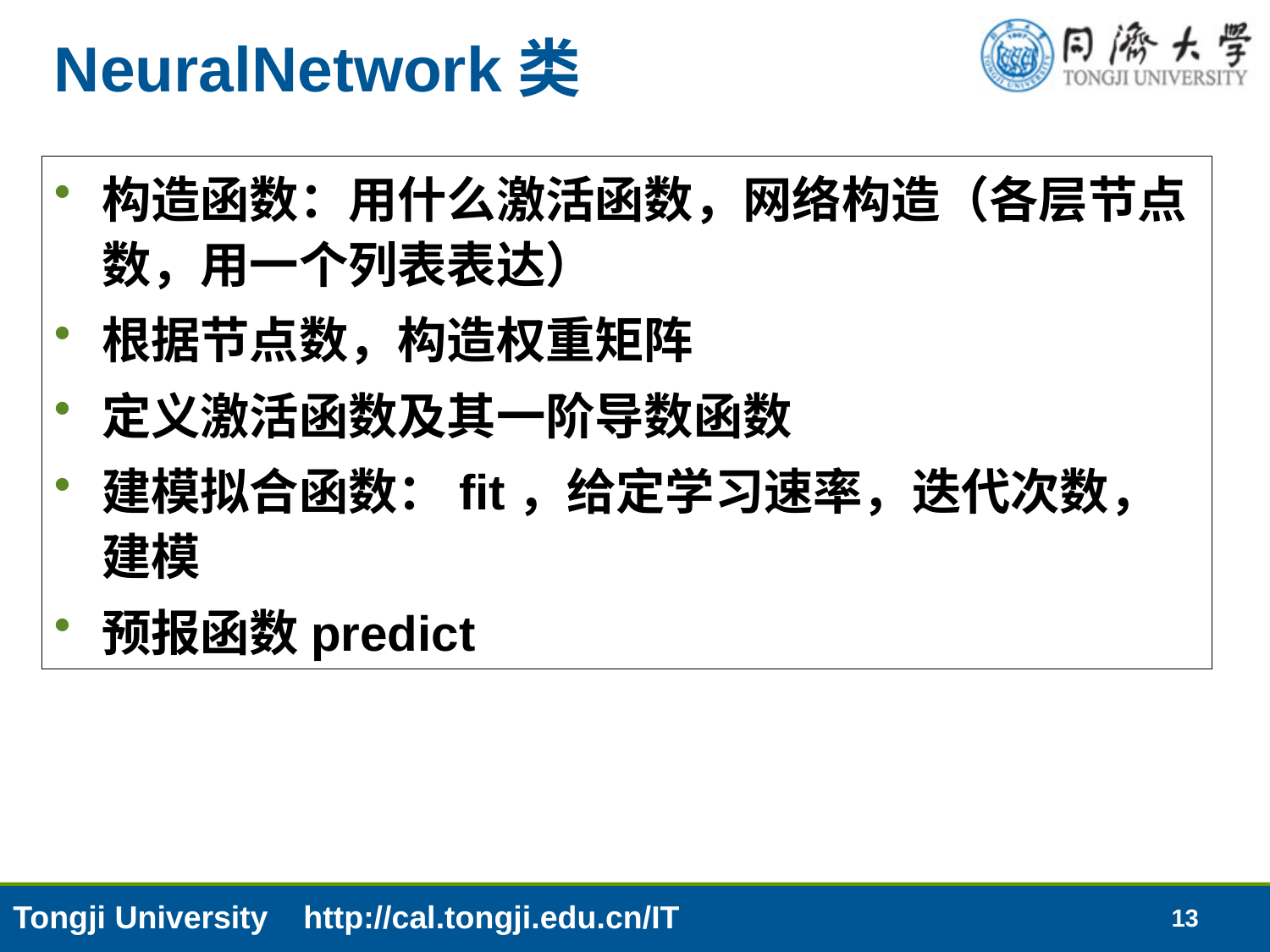

# NeuralNetwork类
构造函数：用什么激活函数，网络构造（各层节点数，用一个列表表达）
根据节点数，构造权重矩阵
定义激活函数及其一阶导数函数
建模拟合函数：fit，给定学习速率，迭代次数，建模
预报函数predict